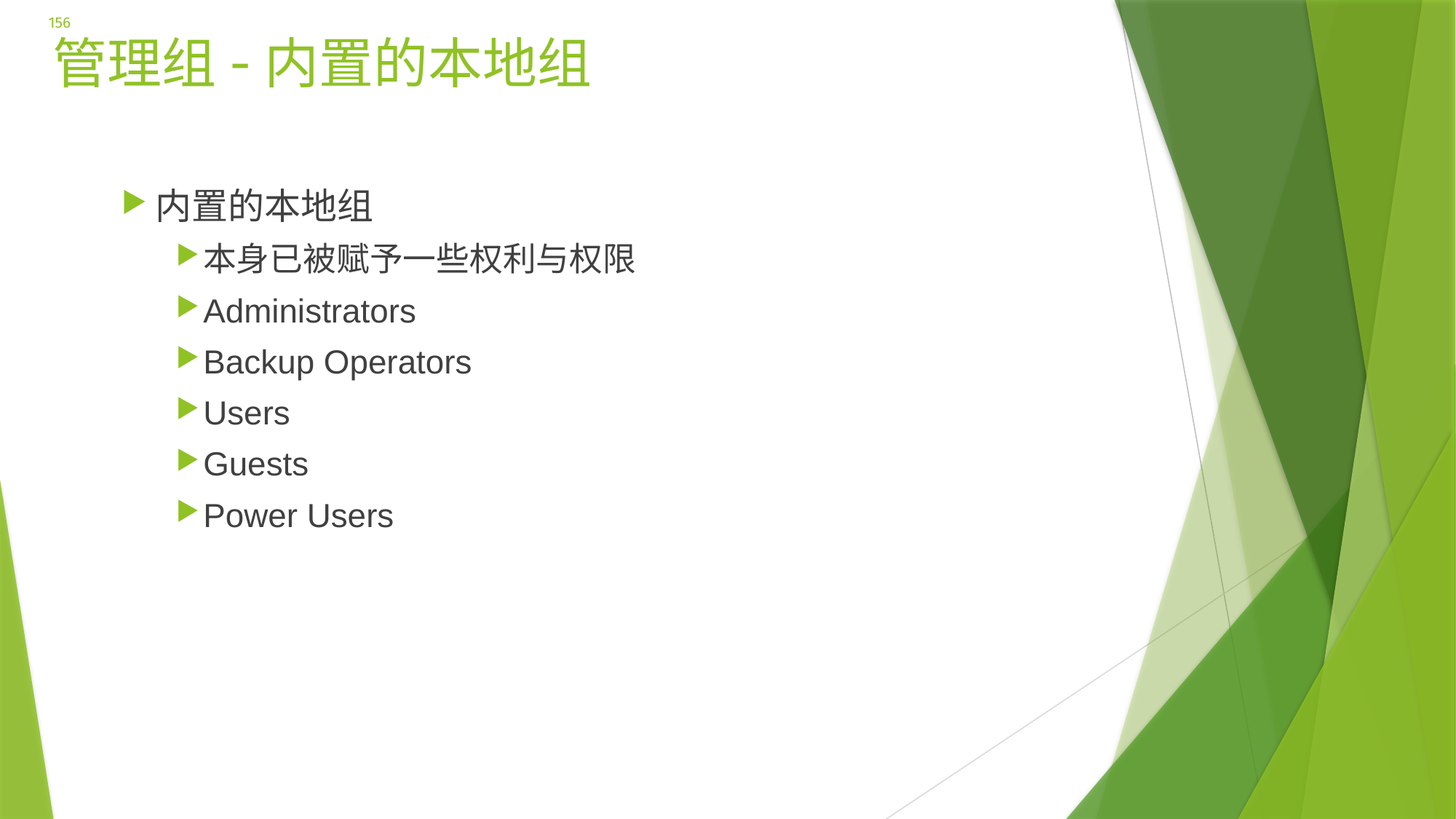

156
# 管理组-内置的本地组
内置的本地组
本身已被赋予一些权利与权限
Administrators
Backup Operators
Users
Guests
Power Users